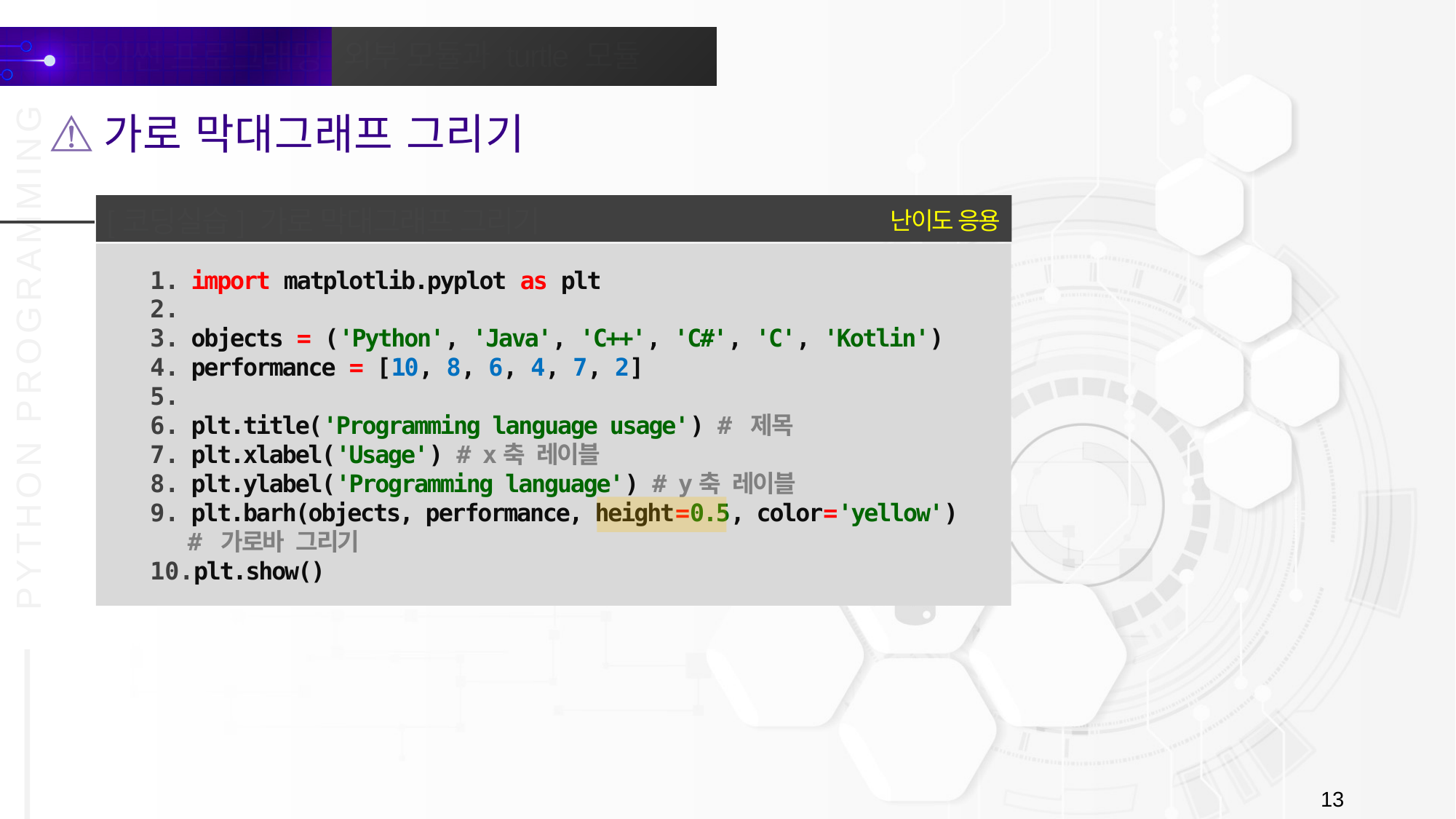

가로 막대그래프 그리기

난이도 응용
[코딩실습] 가로 막대그래프 그리기
import matplotlib.pyplot as plt

objects = ('Python', 'Java', 'C++', 'C#', 'C', 'Kotlin')
performance = [10, 8, 6, 4, 7, 2]

plt.title('Programming language usage') # 제목
plt.xlabel('Usage') # x축 레이블
plt.ylabel('Programming language') # y축 레이블
plt.barh(objects, performance, height=0.5, color='yellow')
# 가로바 그리기
plt.show()

13